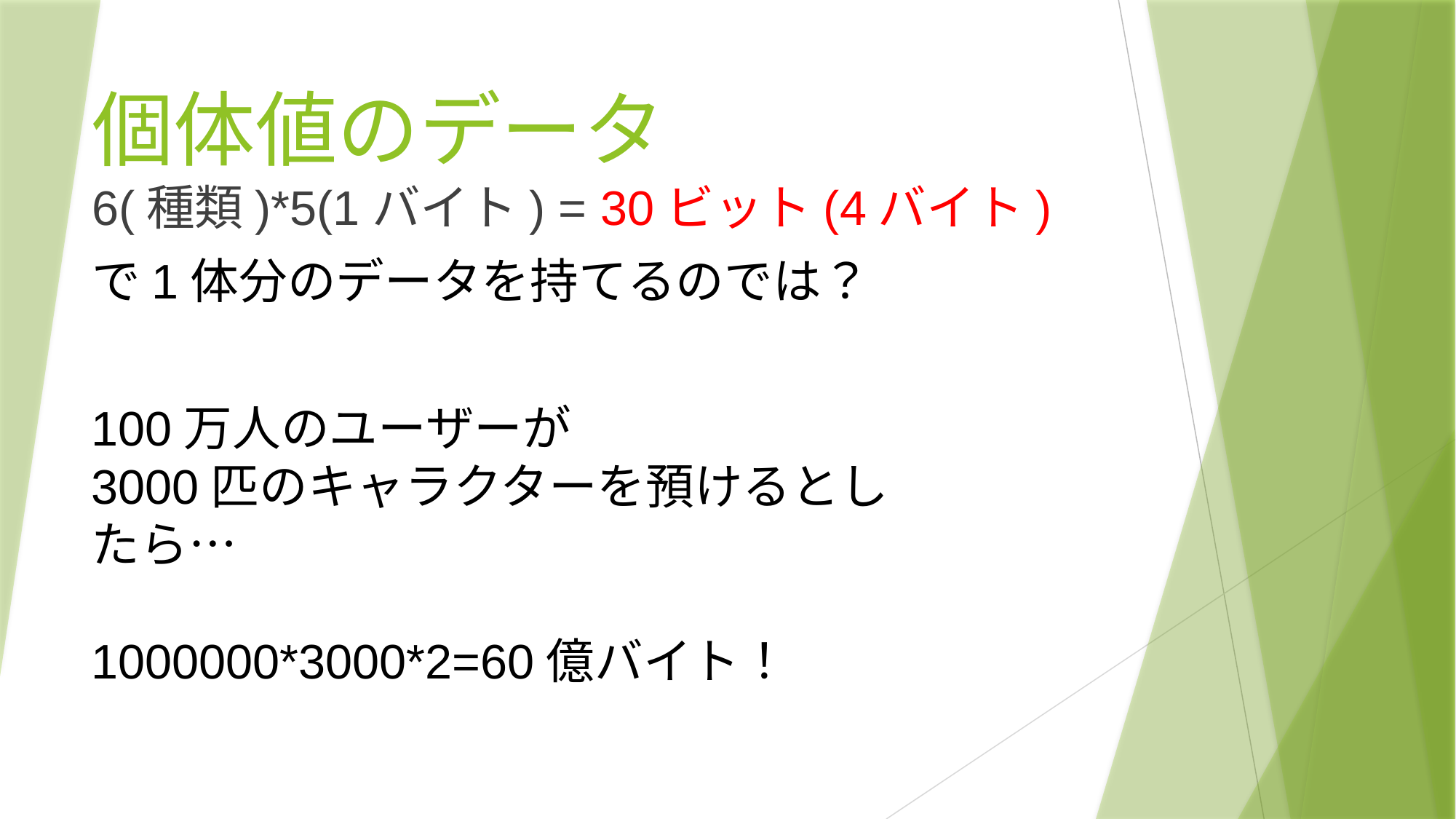

# 個体値のデータ
6(種類)*5(1バイト) = 30ビット(4バイト)
で1体分のデータを持てるのでは？

100万人のユーザーが
3000匹のキャラクターを預けるとしたら…

1000000*3000*2=60億バイト！